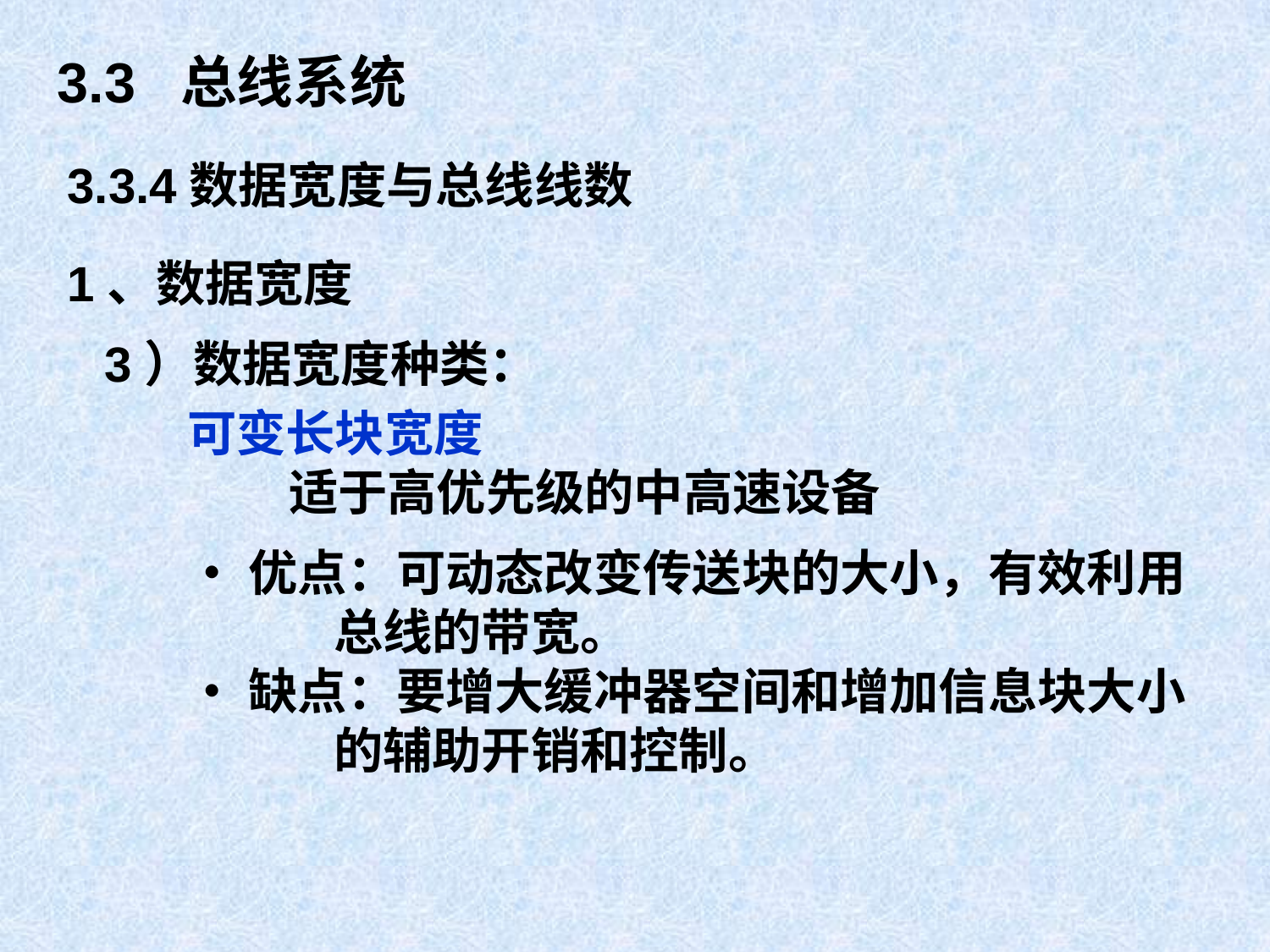

3.3  总线系统
3.3.4数据宽度与总线线数

1、数据宽度
3）数据宽度种类：
可变长块宽度
        适于高优先级的中高速设备
•优点：可动态改变传送块的大小，有效利用
            总线的带宽。
•缺点：要增大缓冲器空间和增加信息块大小
            的辅助开销和控制。